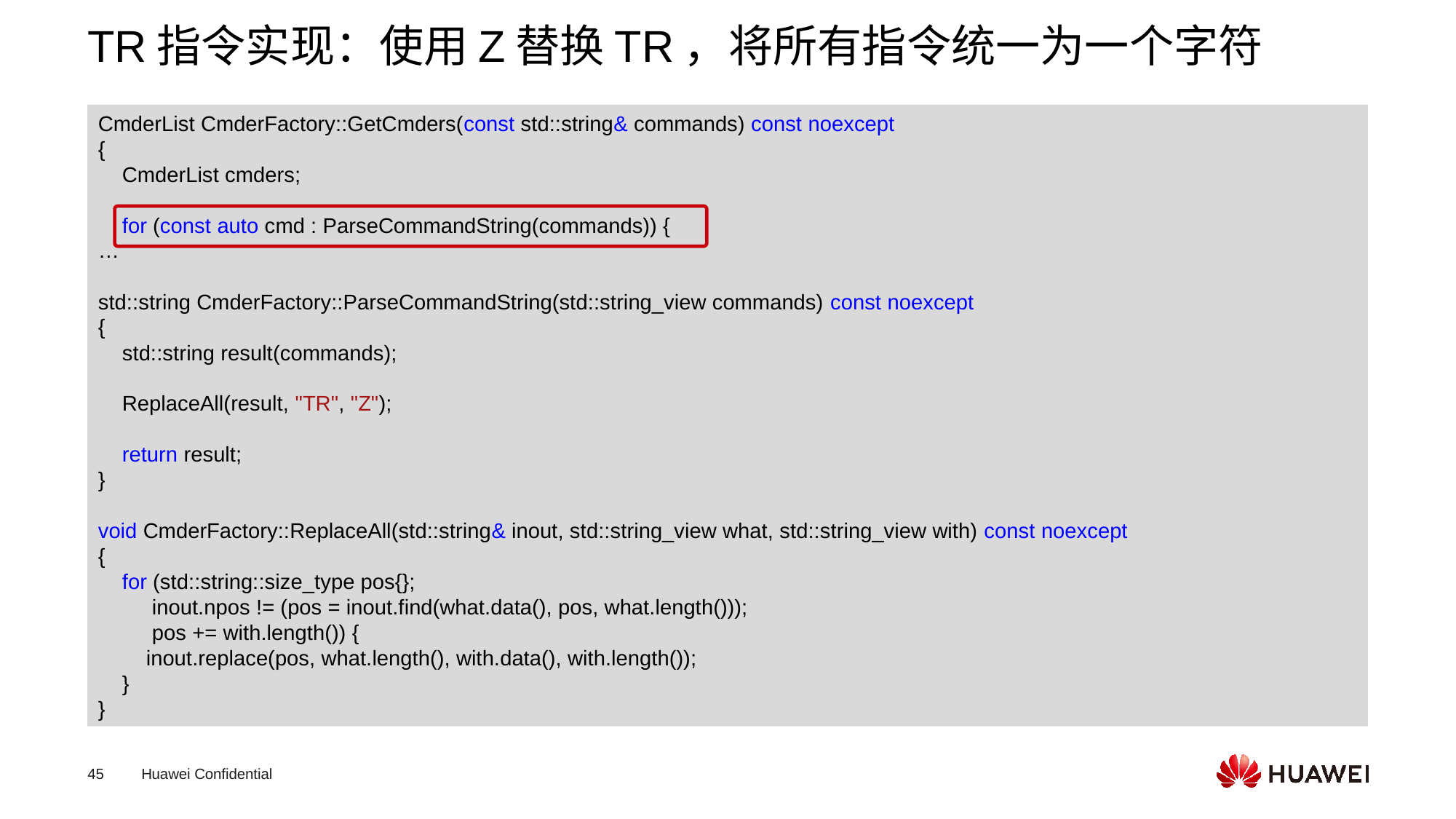

# TR指令实现：使用Z替换TR，将所有指令统一为一个字符
CmderList CmderFactory::GetCmders(const std::string& commands) const noexcept
{
    CmderList cmders;
    for (const auto cmd : ParseCommandString(commands)) {
…

std::string CmderFactory::ParseCommandString(std::string_view commands) const noexcept
{
    std::string result(commands);
    ReplaceAll(result, "TR", "Z");
    return result;
}
void CmderFactory::ReplaceAll(std::string& inout, std::string_view what, std::string_view with) const noexcept
{
    for (std::string::size_type pos{};
         inout.npos != (pos = inout.find(what.data(), pos, what.length()));
         pos += with.length()) {
        inout.replace(pos, what.length(), with.data(), with.length());
    }
}